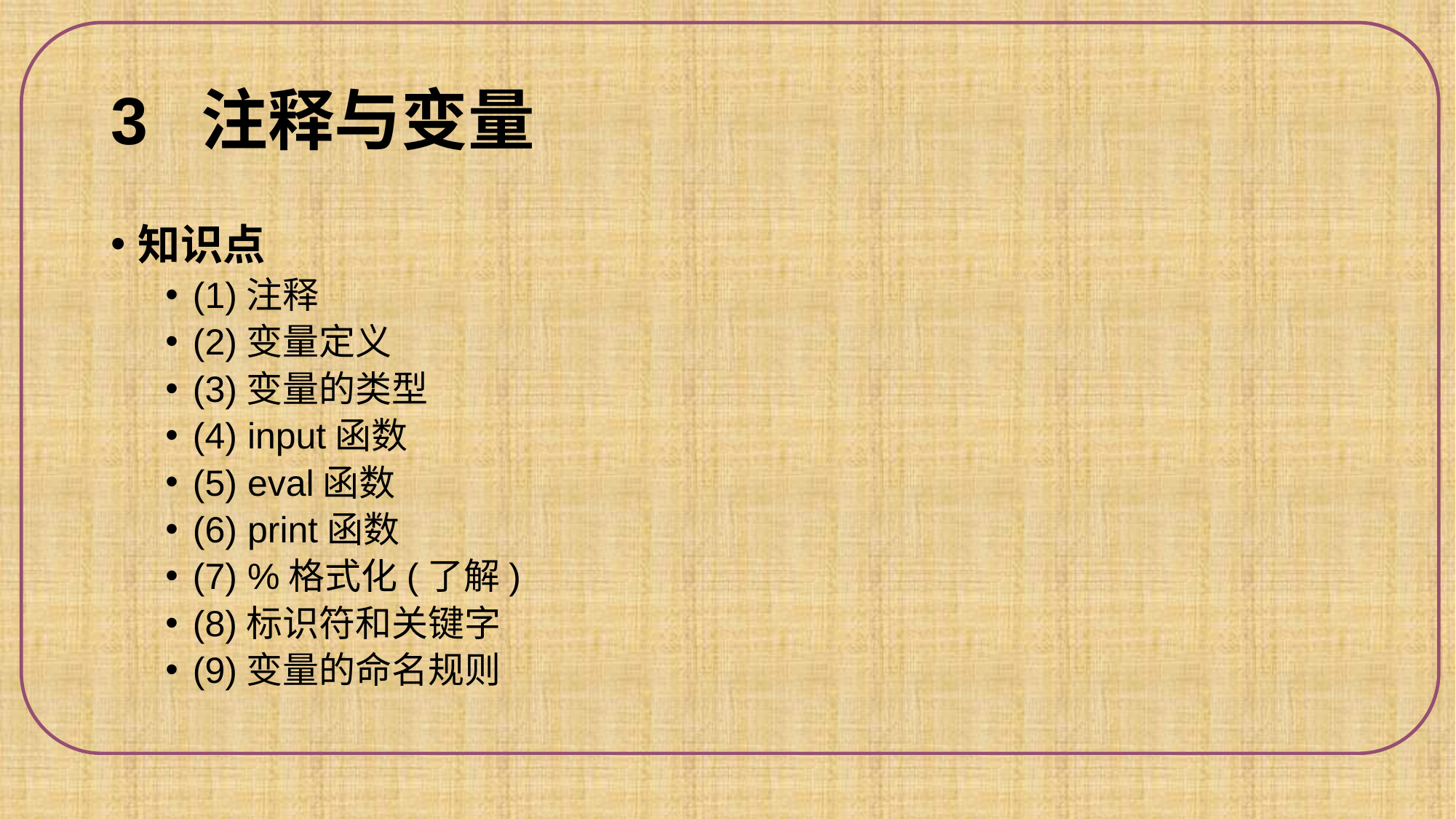

# 3  注释与变量
知识点
(1)注释
(2)变量定义
(3)变量的类型
(4) input函数
(5) eval函数
(6) print函数
(7) %格式化(了解)
(8)标识符和关键字
(9)变量的命名规则